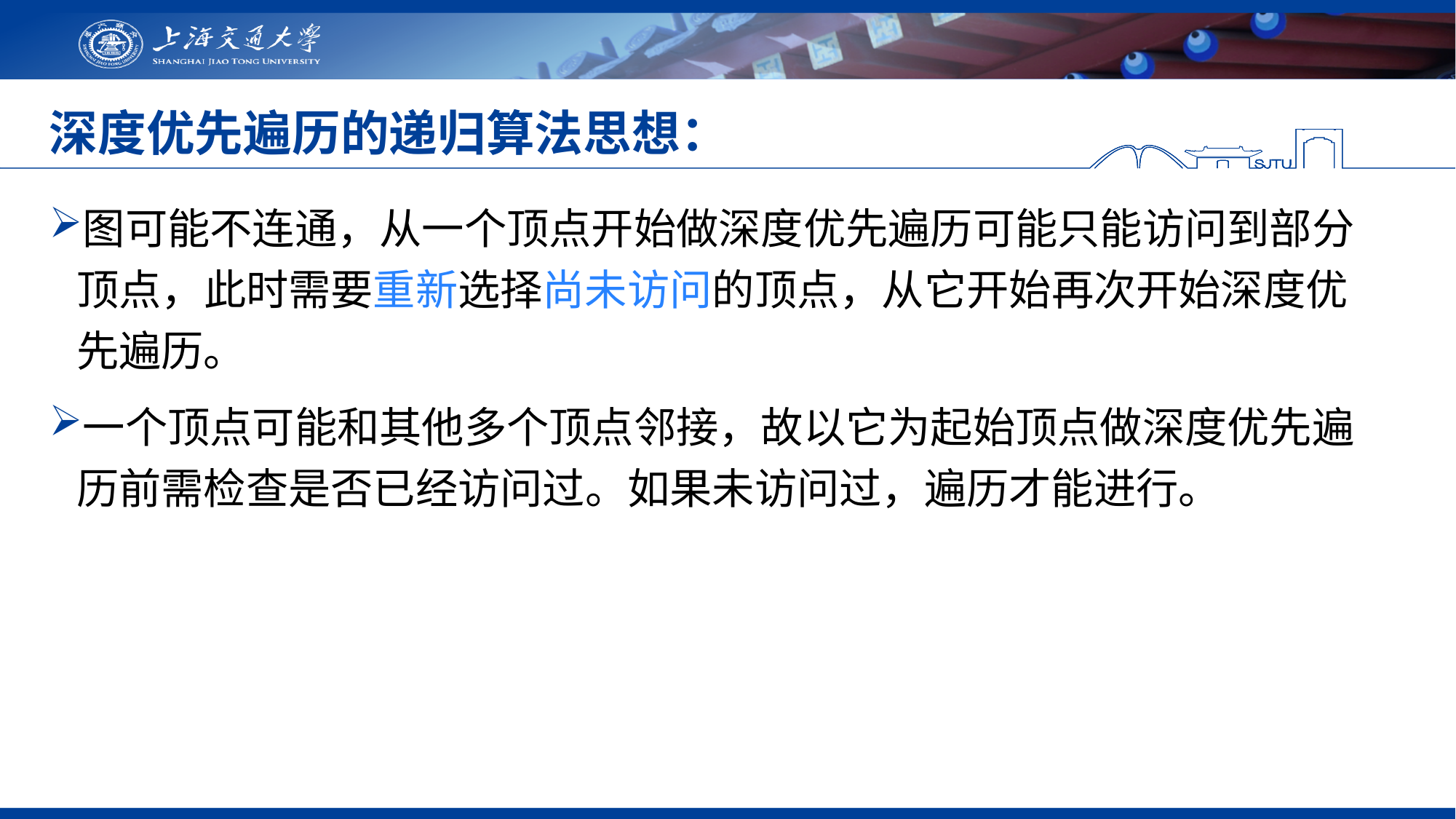

# 深度优先遍历的递归算法思想：
图可能不连通，从一个顶点开始做深度优先遍历可能只能访问到部分顶点，此时需要重新选择尚未访问的顶点，从它开始再次开始深度优先遍历。
一个顶点可能和其他多个顶点邻接，故以它为起始顶点做深度优先遍历前需检查是否已经访问过。如果未访问过，遍历才能进行。